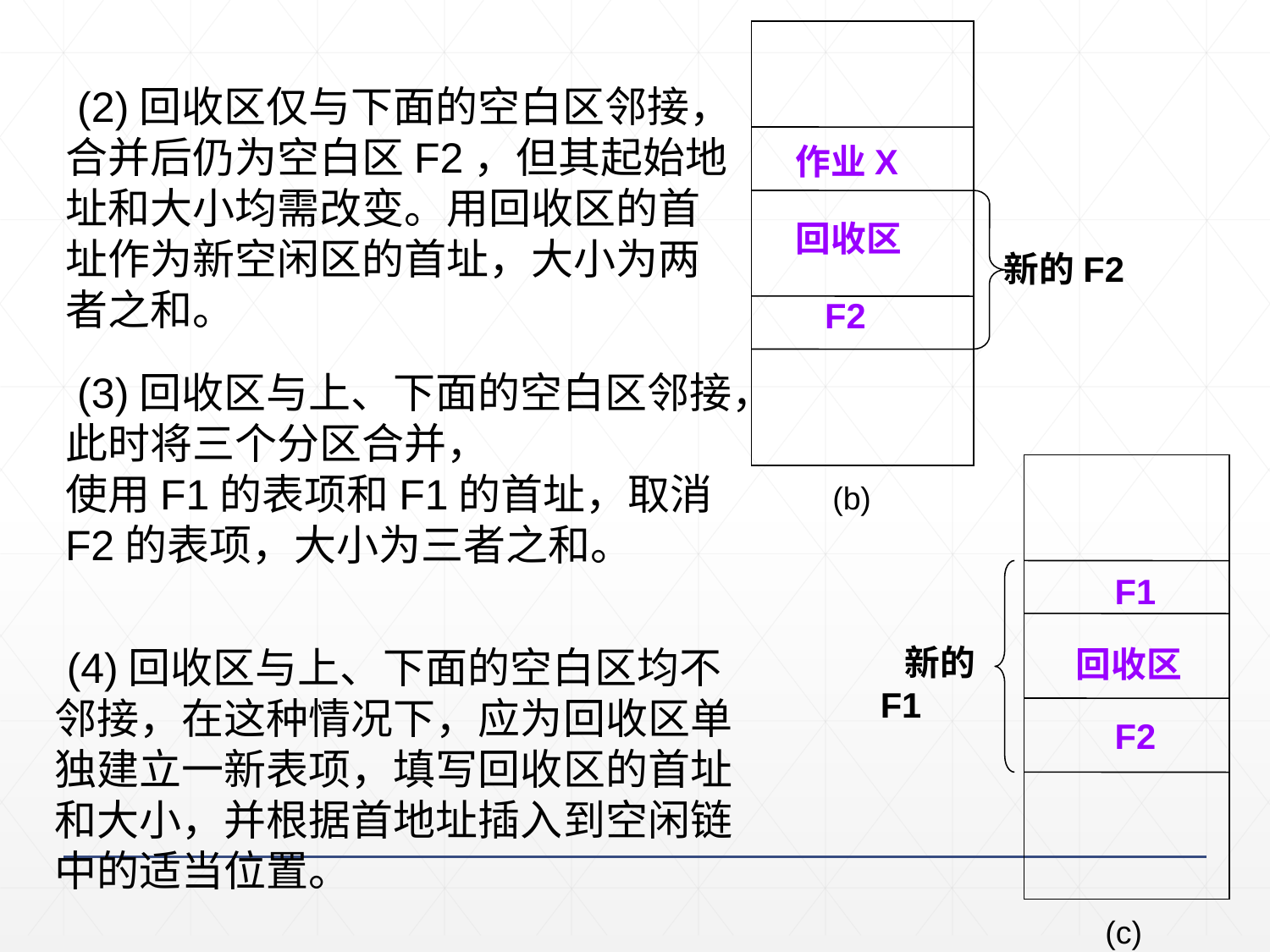

作业X
回收区
   F2

(b)

新的F2
 (2)回收区仅与下面的空白区邻接，合并后仍为空白区F2，但其起始地址和大小均需改变。用回收区的首址作为新空闲区的首址，大小为两者之和。
 (3)回收区与上、下面的空白区邻接，此时将三个分区合并，
使用F1的表项和F1的首址，取消F2的表项，大小为三者之和。

    F1
回收区
    F2

(c)

  新的F1
 (4)回收区与上、下面的空白区均不邻接，在这种情况下，应为回收区单独建立一新表项，填写回收区的首址和大小，并根据首地址插入到空闲链中的适当位置。